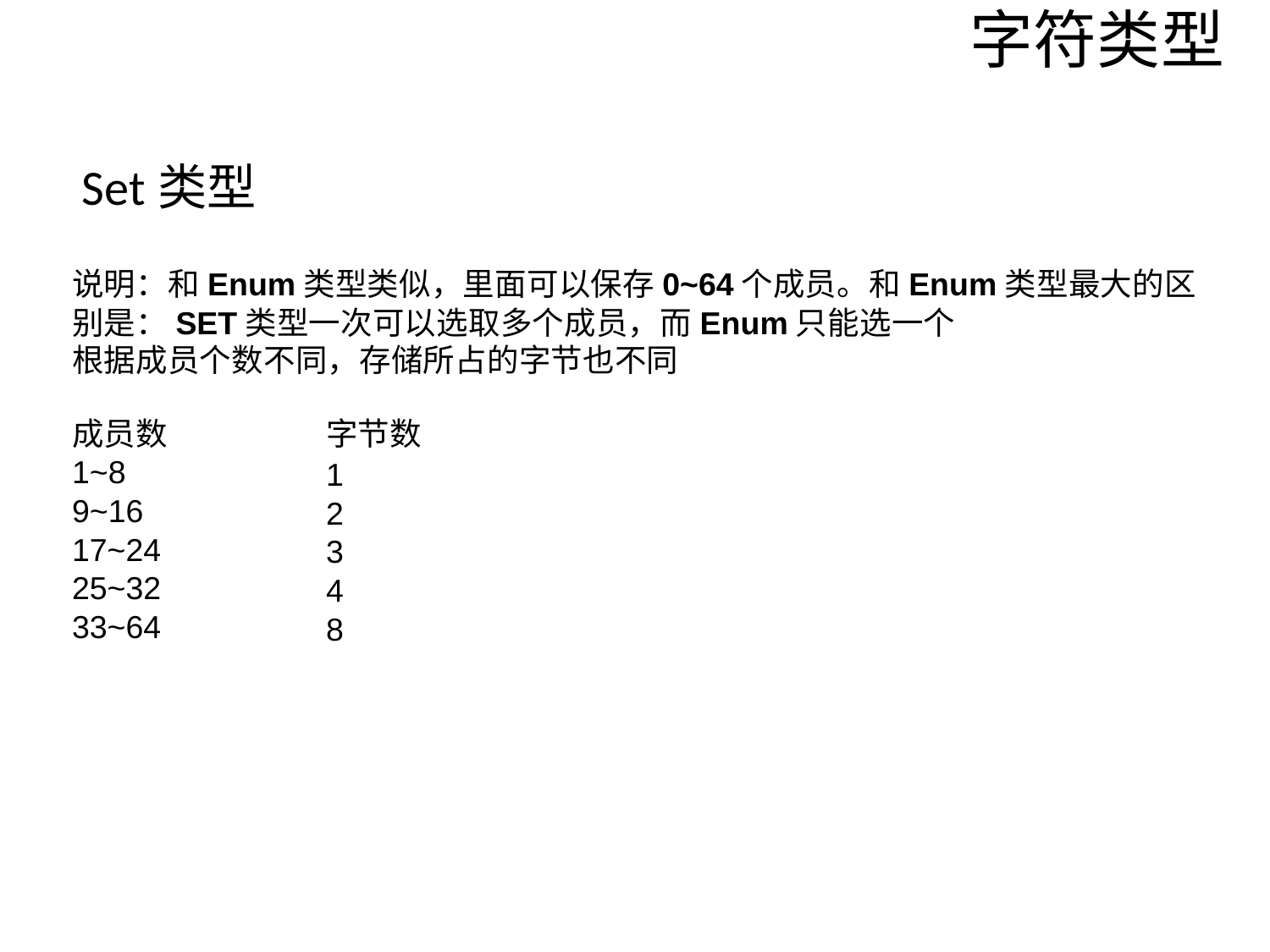

字符类型
Set类型
说明：和Enum类型类似，里面可以保存0~64个成员。和Enum类型最大的区
别是：SET类型一次可以选取多个成员，而Enum只能选一个
根据成员个数不同，存储所占的字节也不同
成员数
1~8
9~16
17~24
25~32
33~64
字节数
1
2
3
4
8